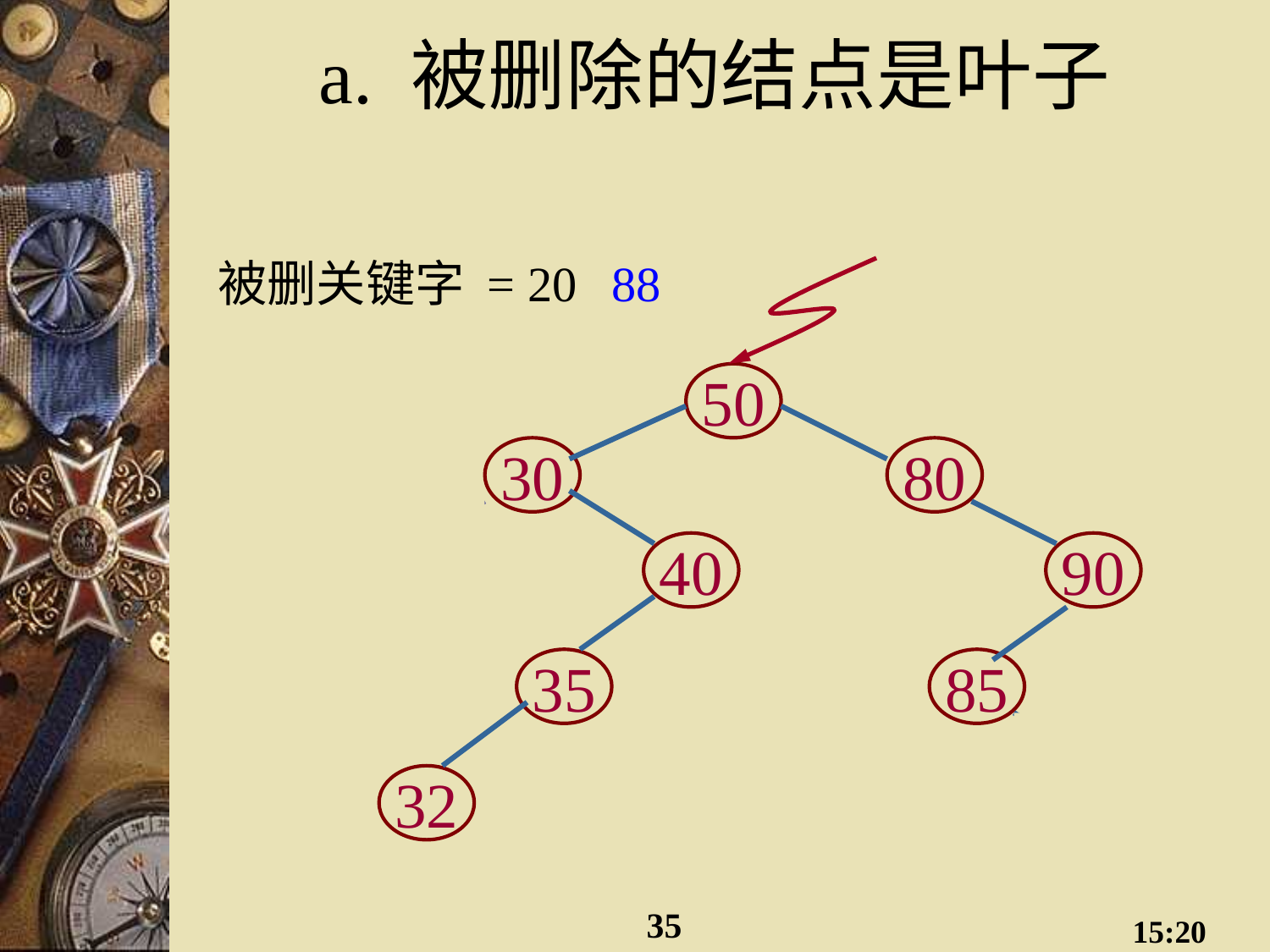

# a. 被删除的结点是叶子
被删关键字 = 20
88

50

30
80

20
40
90

35
85

32
88